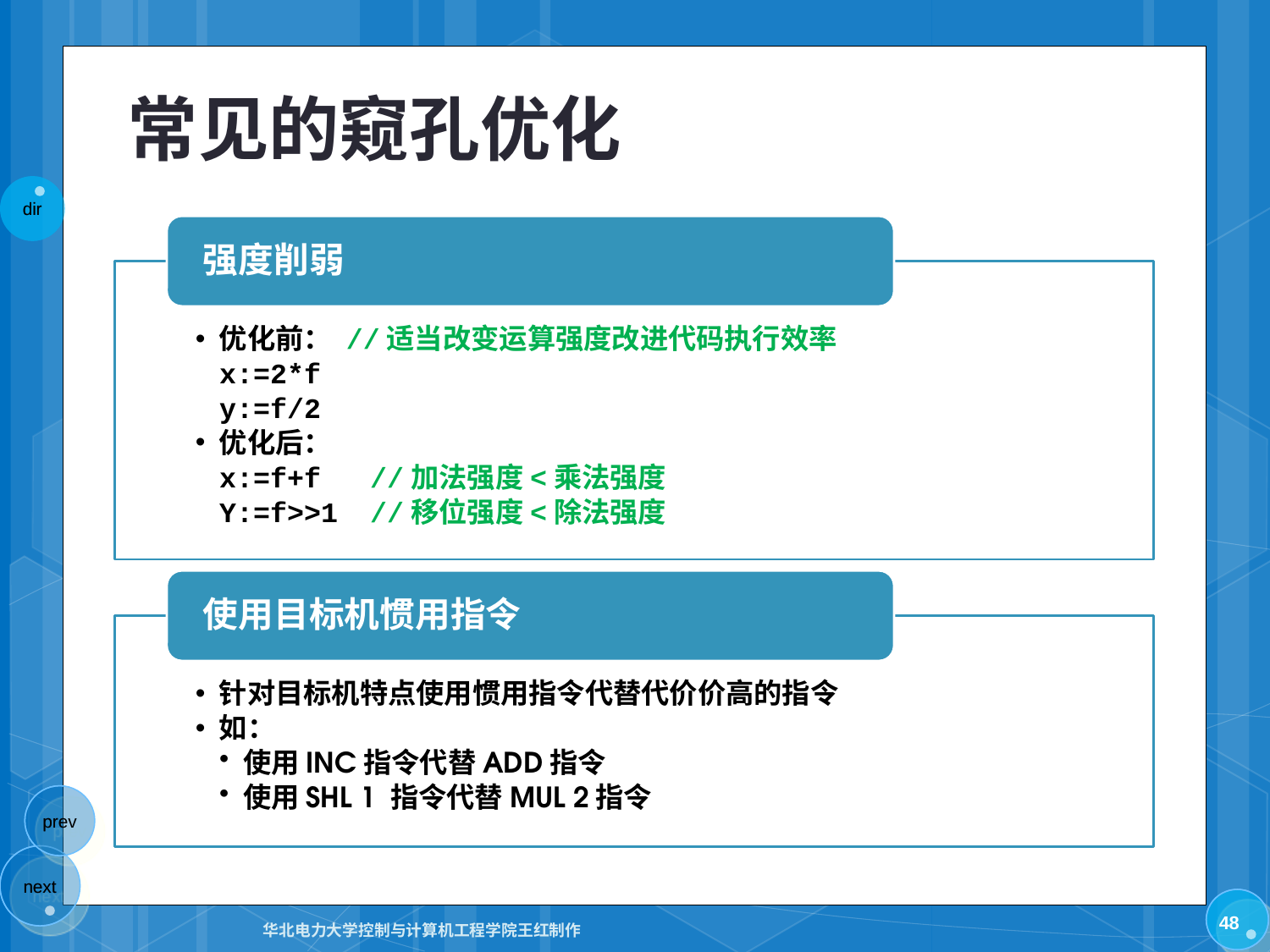

# 常见的窥孔优化
优化前：	//适当改变运算强度改进代码执行效率
x:=2*f
y:=f/2
优化后：
x:=f+f	//加法强度<乘法强度
Y:=f>>1	//移位强度<除法强度
强度削弱
针对目标机特点使用惯用指令代替代价价高的指令
如：
使用INC指令代替ADD指令
使用SHL 1 指令代替MUL 2指令
使用目标机惯用指令
48
华北电力大学控制与计算机工程学院王红制作